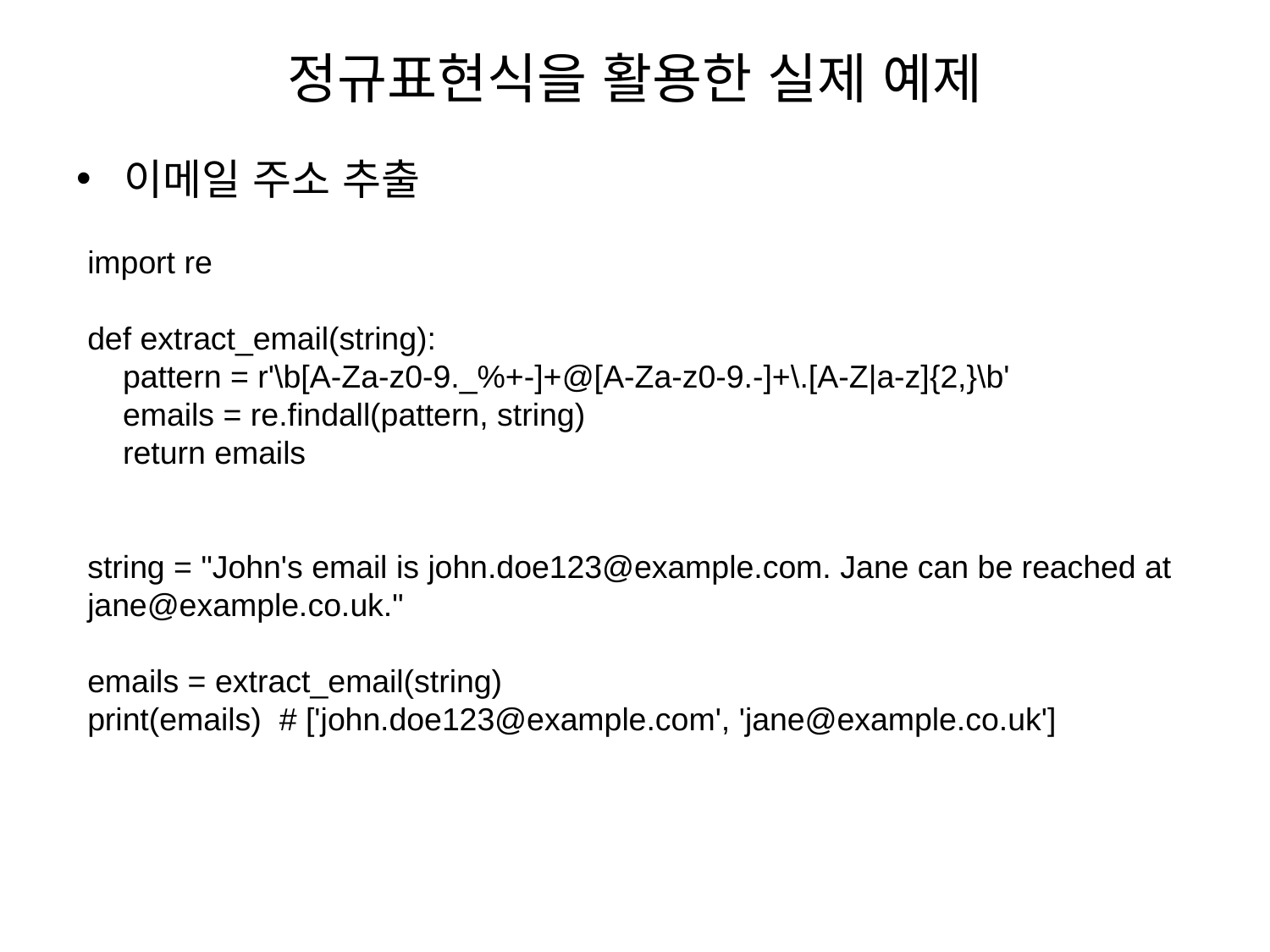

# 정규표현식을 활용한 실제 예제
이메일 주소 추출

import re

def extract_email(string):
    pattern = r'\b[A-Za-z0-9._%+-]+@[A-Za-z0-9.-]+\.[A-Z|a-z]{2,}\b'
    emails = re.findall(pattern, string)
    return emails

string = "John's email is john.doe123@example.com. Jane can be reached at jane@example.co.uk."

emails = extract_email(string)
print(emails)  # ['john.doe123@example.com', 'jane@example.co.uk']